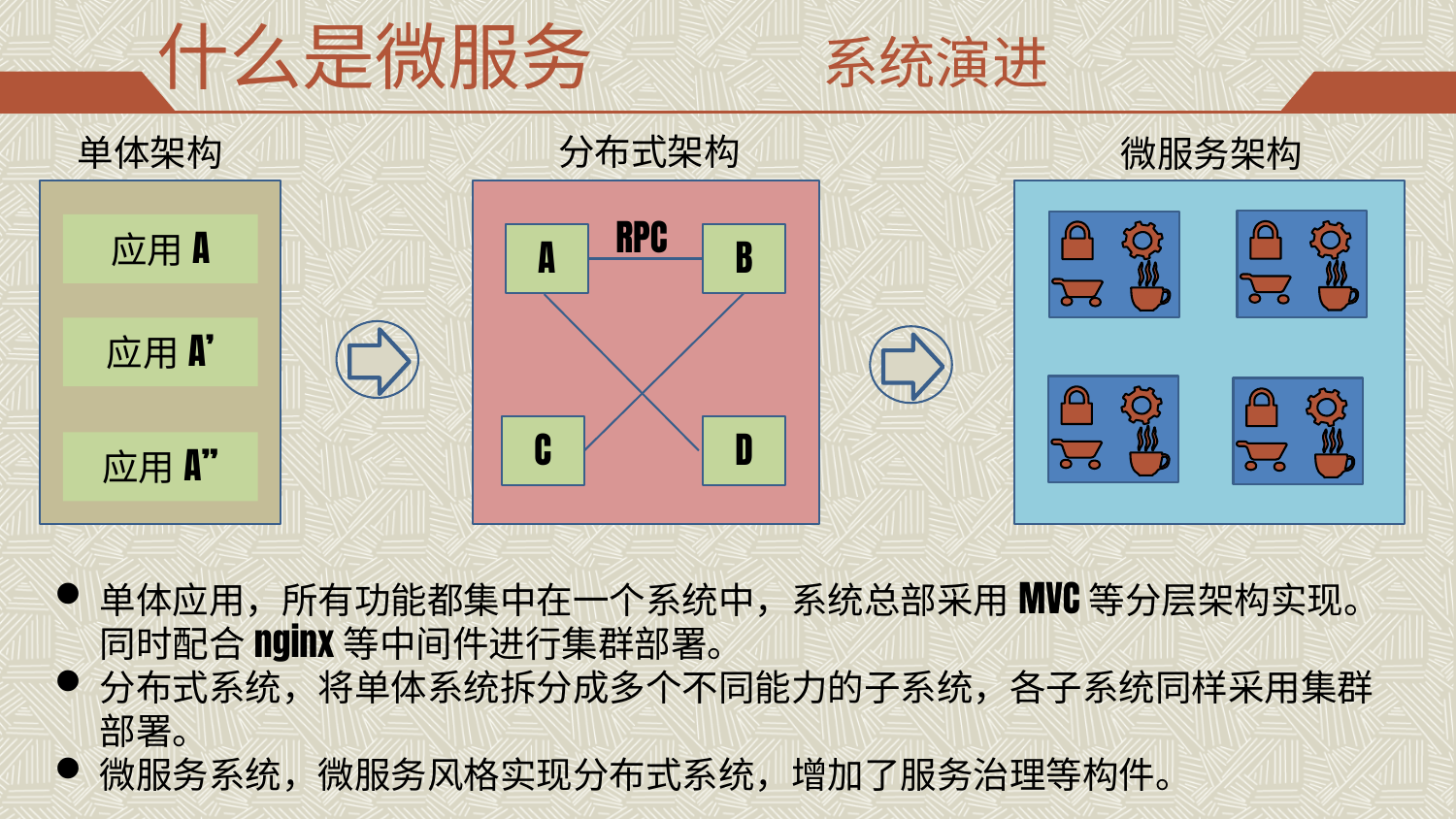

# 什么是微服务
系统演进
分布式架构
单体架构
微服务架构

RPC
A
B
C
D

应用A
应用A’

应用A’’
单体应用，所有功能都集中在一个系统中，系统总部采用MVC等分层架构实现。同时配合nginx等中间件进行集群部署。
分布式系统，将单体系统拆分成多个不同能力的子系统，各子系统同样采用集群部署。
微服务系统，微服务风格实现分布式系统，增加了服务治理等构件。